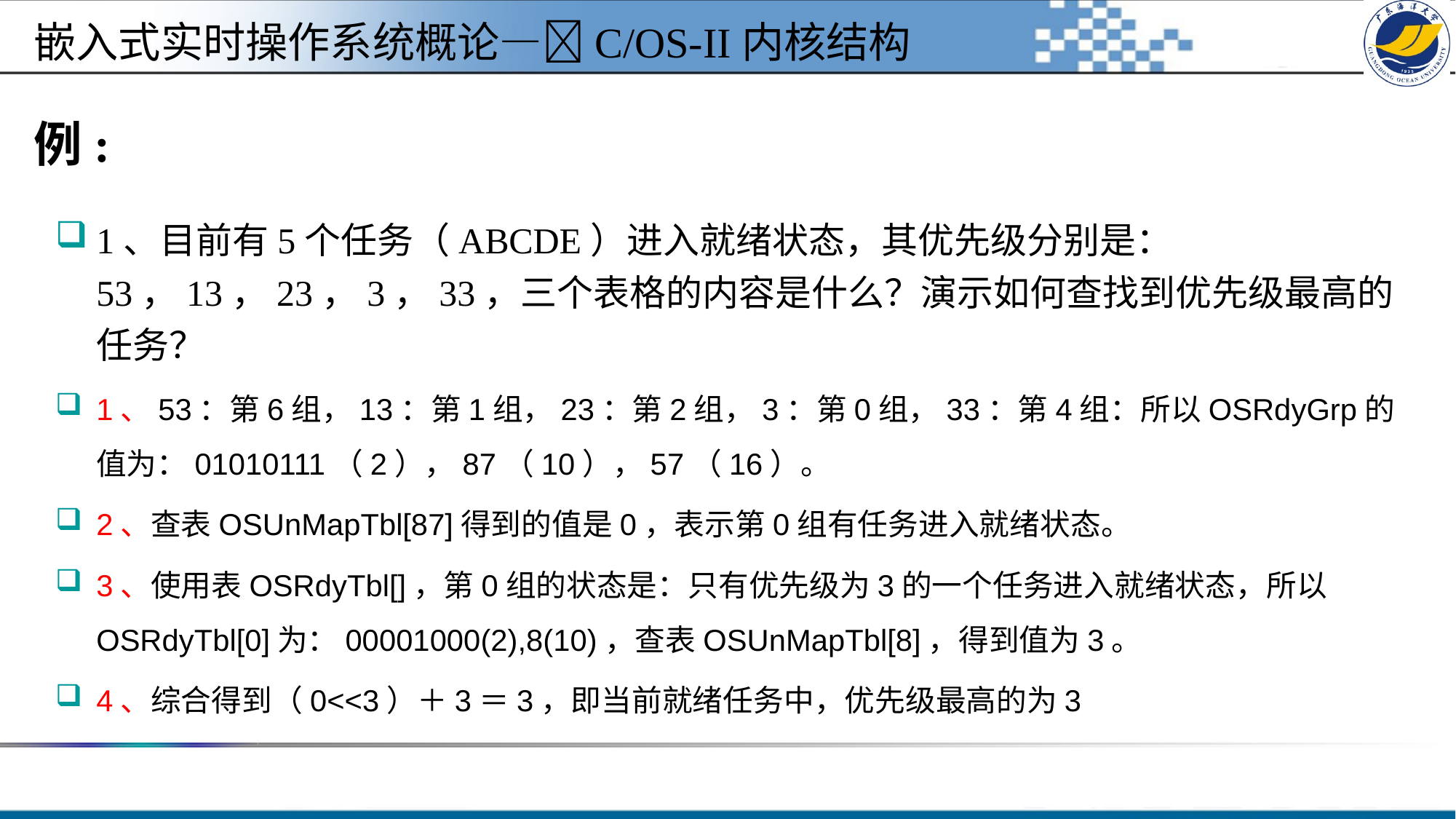

嵌入式实时操作系统概论—μC/OS-II内核结构
# 例:
1、目前有5个任务（ABCDE）进入就绪状态，其优先级分别是：53，13，23，3，33，三个表格的内容是什么？演示如何查找到优先级最高的任务？
1、53：第6组，13：第1组，23：第2组，3：第0组，33：第4组：所以OSRdyGrp的值为：01010111（2），87（10），57（16）。
2、查表OSUnMapTbl[87]得到的值是0，表示第0组有任务进入就绪状态。
3、使用表OSRdyTbl[]，第0组的状态是：只有优先级为3的一个任务进入就绪状态，所以OSRdyTbl[0]为：00001000(2),8(10)，查表OSUnMapTbl[8]，得到值为3。
4、综合得到（0<<3）＋3＝3，即当前就绪任务中，优先级最高的为3

43